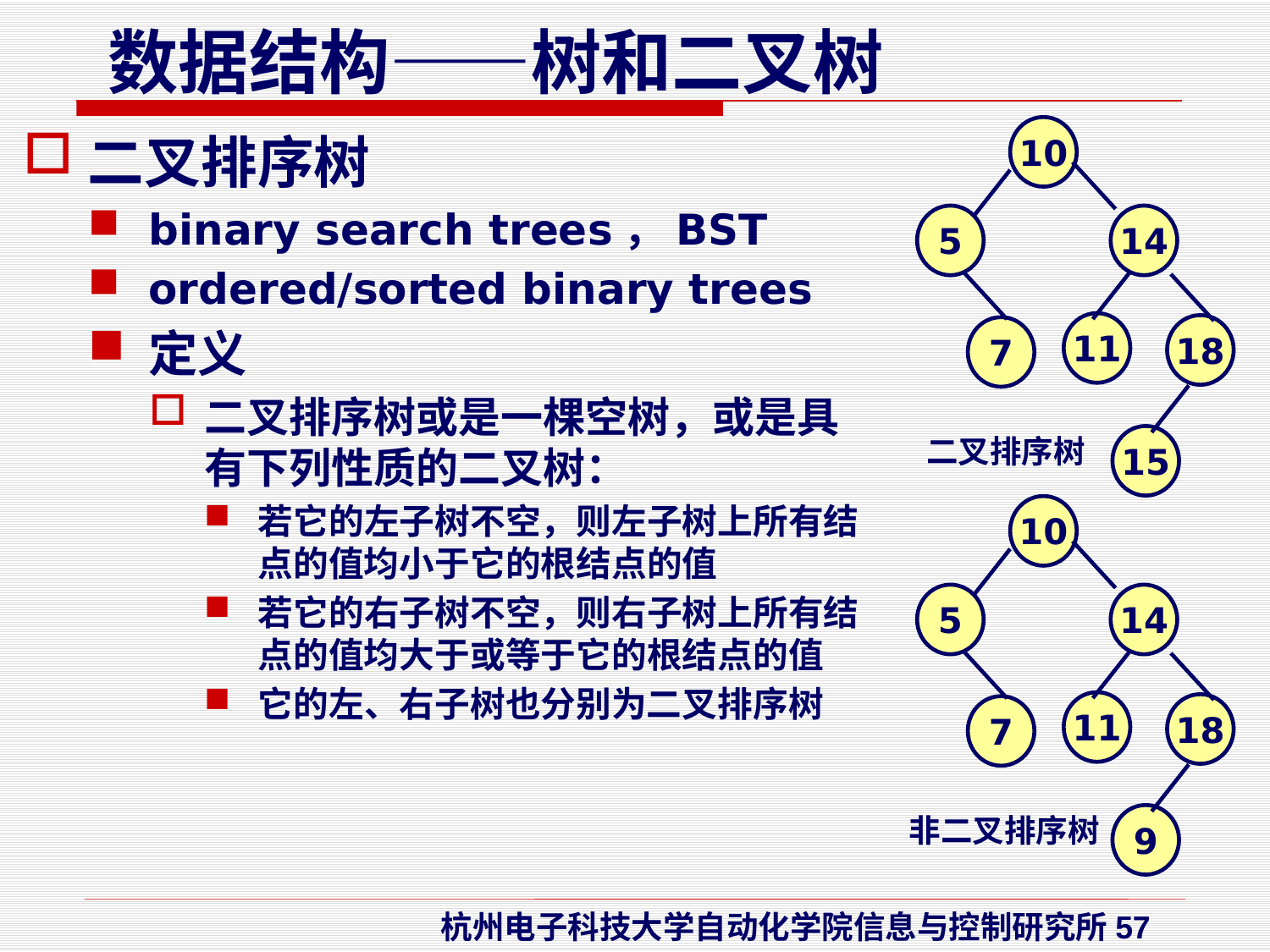

10

5
14

11
18
7

二叉排序树
15
二叉排序树
binary search trees，BST
ordered/sorted binary trees
定义
二叉排序树或是一棵空树，或是具有下列性质的二叉树：
若它的左子树不空，则左子树上所有结点的值均小于它的根结点的值
若它的右子树不空，则右子树上所有结点的值均大于或等于它的根结点的值
它的左、右子树也分别为二叉排序树
10

5
14

11
18
7

非二叉排序树
9